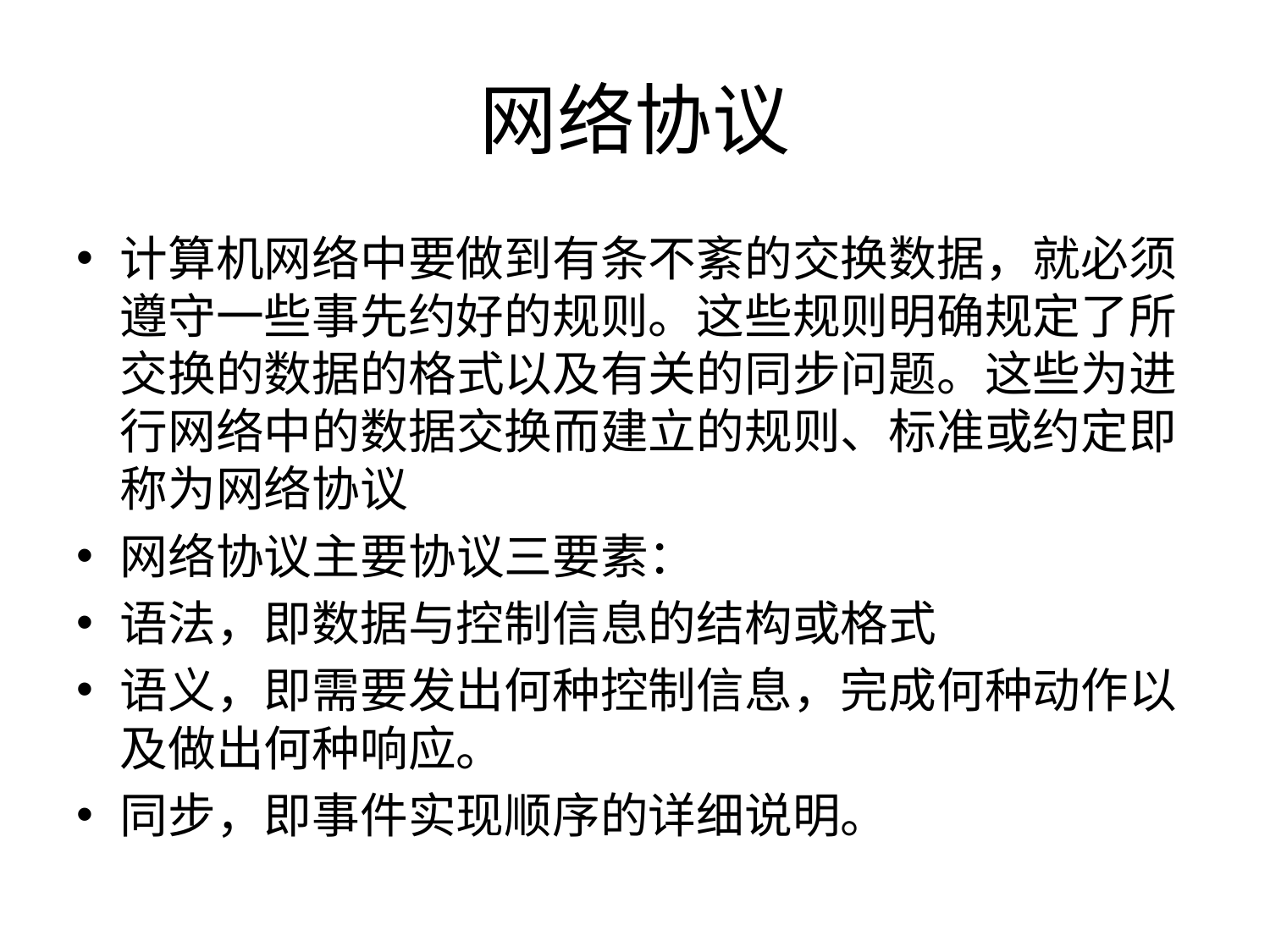

# 网络协议
计算机网络中要做到有条不紊的交换数据，就必须遵守一些事先约好的规则。这些规则明确规定了所交换的数据的格式以及有关的同步问题。这些为进行网络中的数据交换而建立的规则、标准或约定即称为网络协议
网络协议主要协议三要素：
语法，即数据与控制信息的结构或格式
语义，即需要发出何种控制信息，完成何种动作以及做出何种响应。
同步，即事件实现顺序的详细说明。